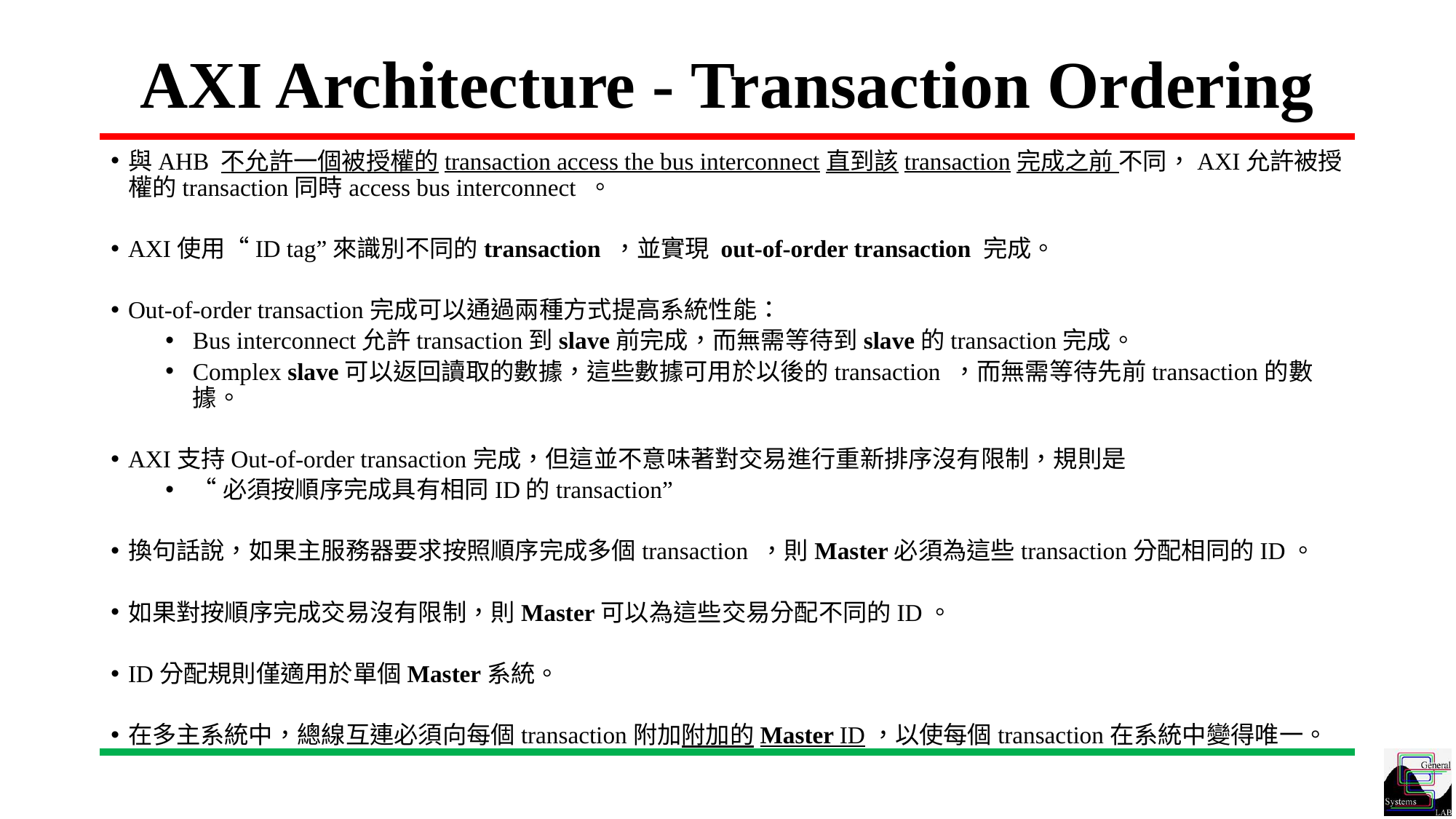

# AXI Architecture - Transaction Ordering
與AHB 不允許一個被授權的transaction access the bus interconnect直到該transaction完成之前 不同，AXI允許被授權的transaction同時access bus interconnect 。

AXI使用“ID tag”來識別不同的transaction ，並實現 out-of-order transaction 完成。

Out-of-order transaction完成可以通過兩種方式提高系統性能：
Bus interconnect允許transaction到slave前完成，而無需等待到slave的transaction完成。
Complex slave可以返回讀取的數據，這些數據可用於以後的transaction ，而無需等待先前transaction的數據。

AXI支持Out-of-order transaction完成，但這並不意味著對交易進行重新排序沒有限制，規則是
“必須按順序完成具有相同ID的transaction”

換句話說，如果主服務器要求按照順序完成多個transaction ，則Master必須為這些transaction分配相同的ID。

如果對按順序完成交易沒有限制，則Master可以為這些交易分配不同的ID。

ID分配規則僅適用於單個Master系統。

在多主系統中，總線互連必須向每個transaction附加附加的Master ID，以使每個transaction在系統中變得唯一。